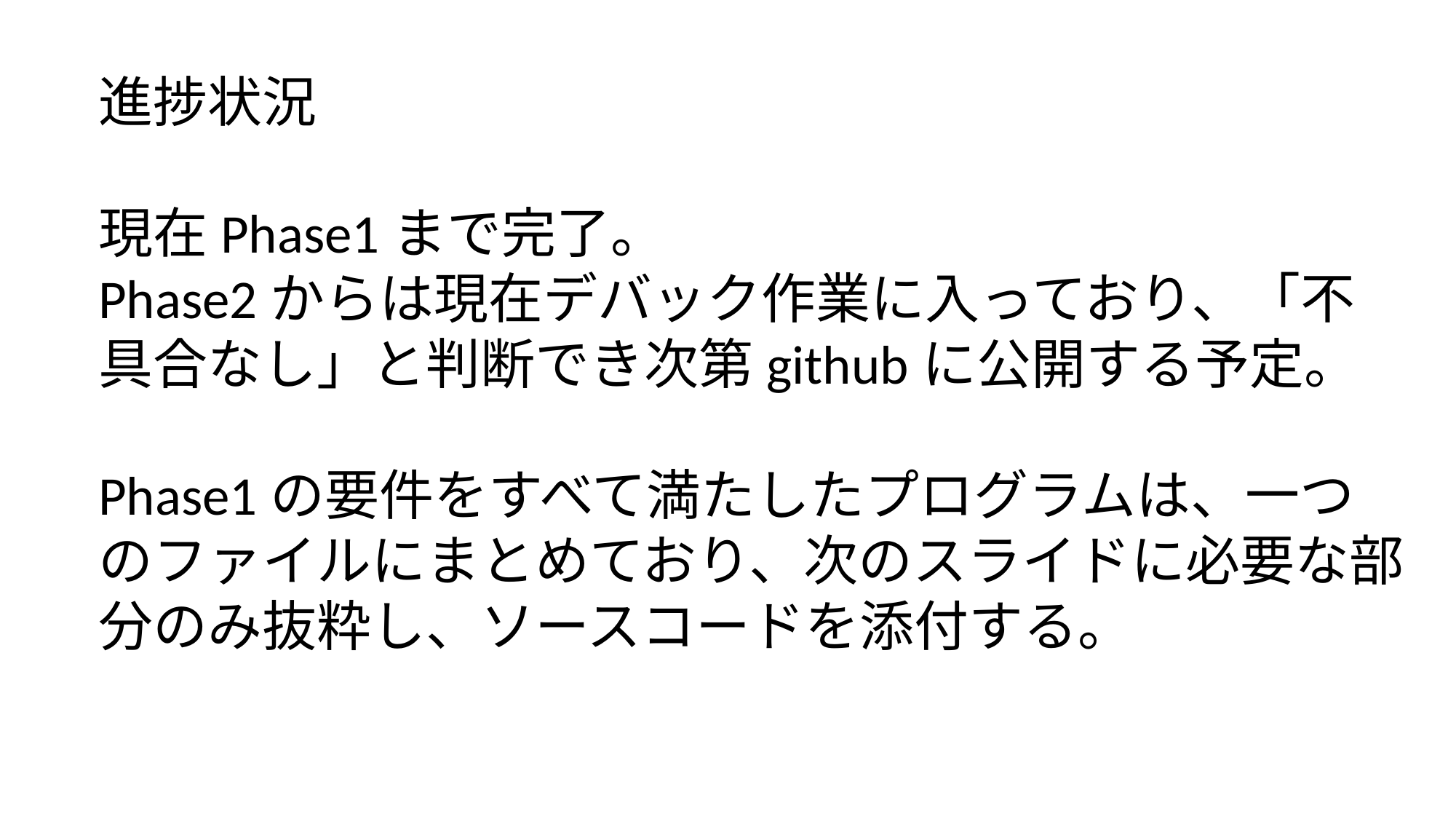

進捗状況

現在Phase1まで完了。
Phase2からは現在デバック作業に入っており、「不具合なし」と判断でき次第githubに公開する予定。

Phase1の要件をすべて満たしたプログラムは、一つのファイルにまとめており、次のスライドに必要な部分のみ抜粋し、ソースコードを添付する。